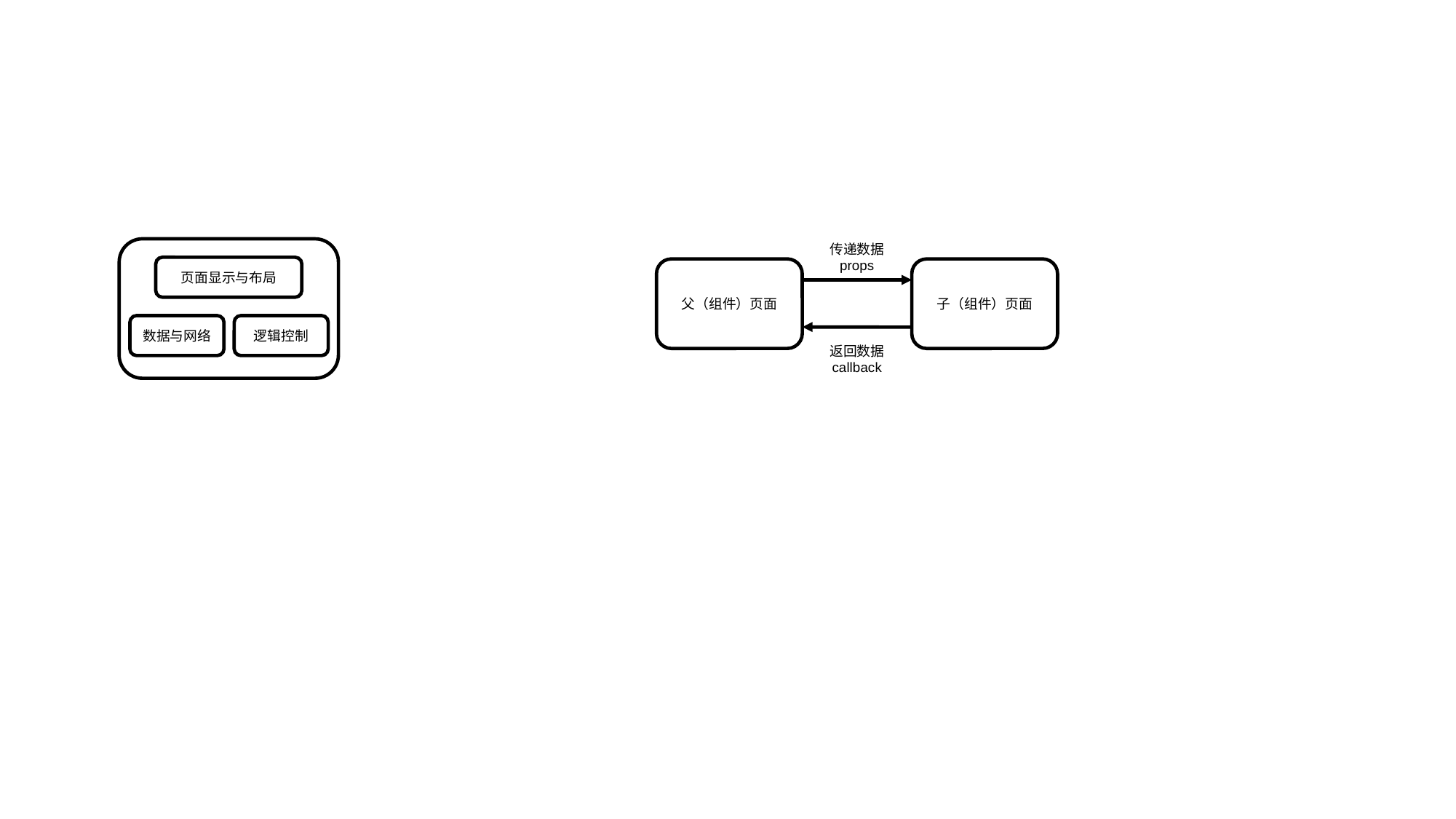

传递数据
props
父（组件）页面
子（组件）页面
返回数据
callback

页面显示与布局
逻辑控制
数据与网络